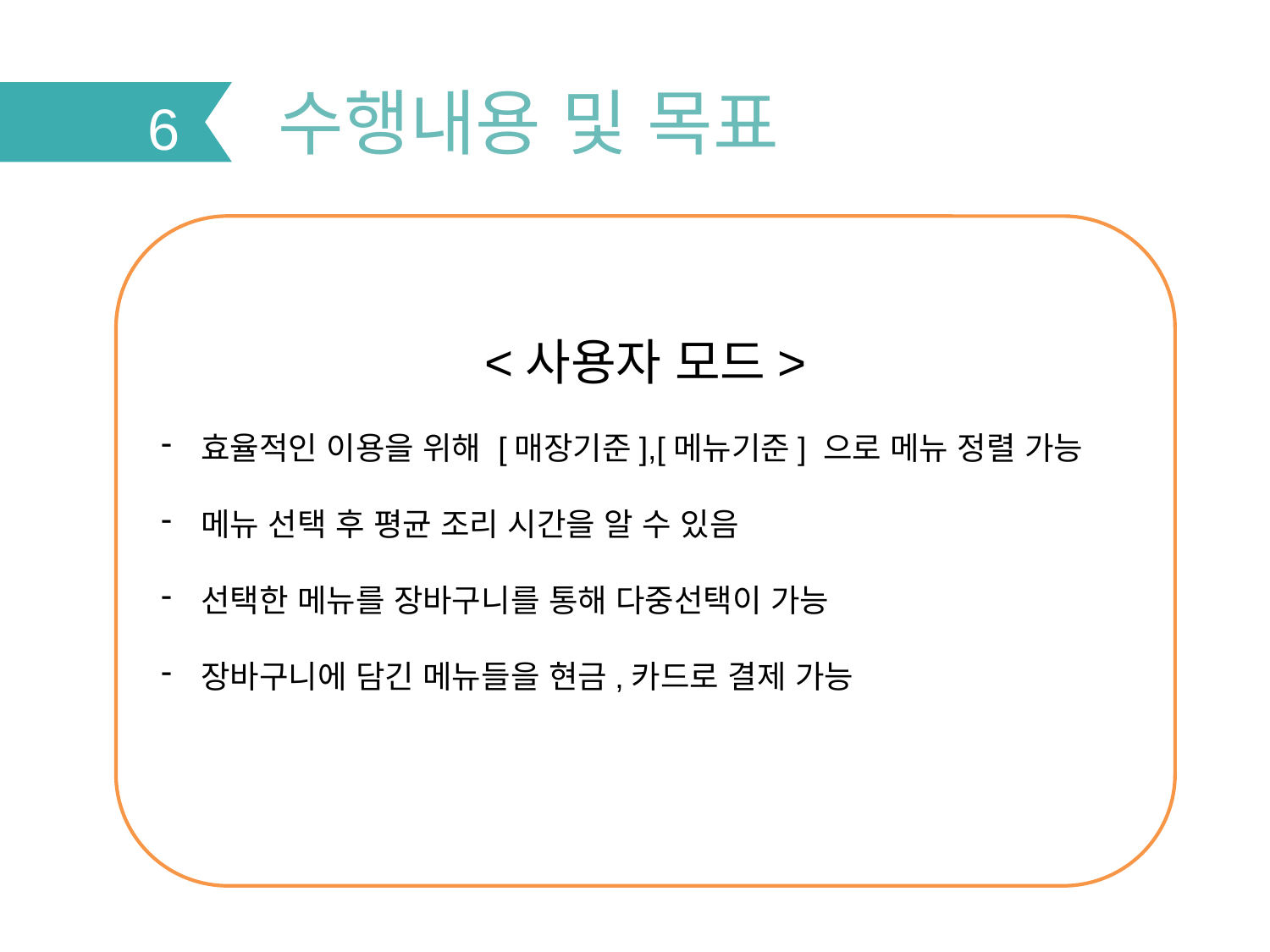

수행내용 및 목표

6
<사용자 모드>

효율적인 이용을 위해 [매장기준],[메뉴기준] 으로 메뉴 정렬 가능

메뉴 선택 후 평균 조리 시간을 알 수 있음

선택한 메뉴를 장바구니를 통해 다중선택이 가능

장바구니에 담긴 메뉴들을 현금,카드로 결제 가능